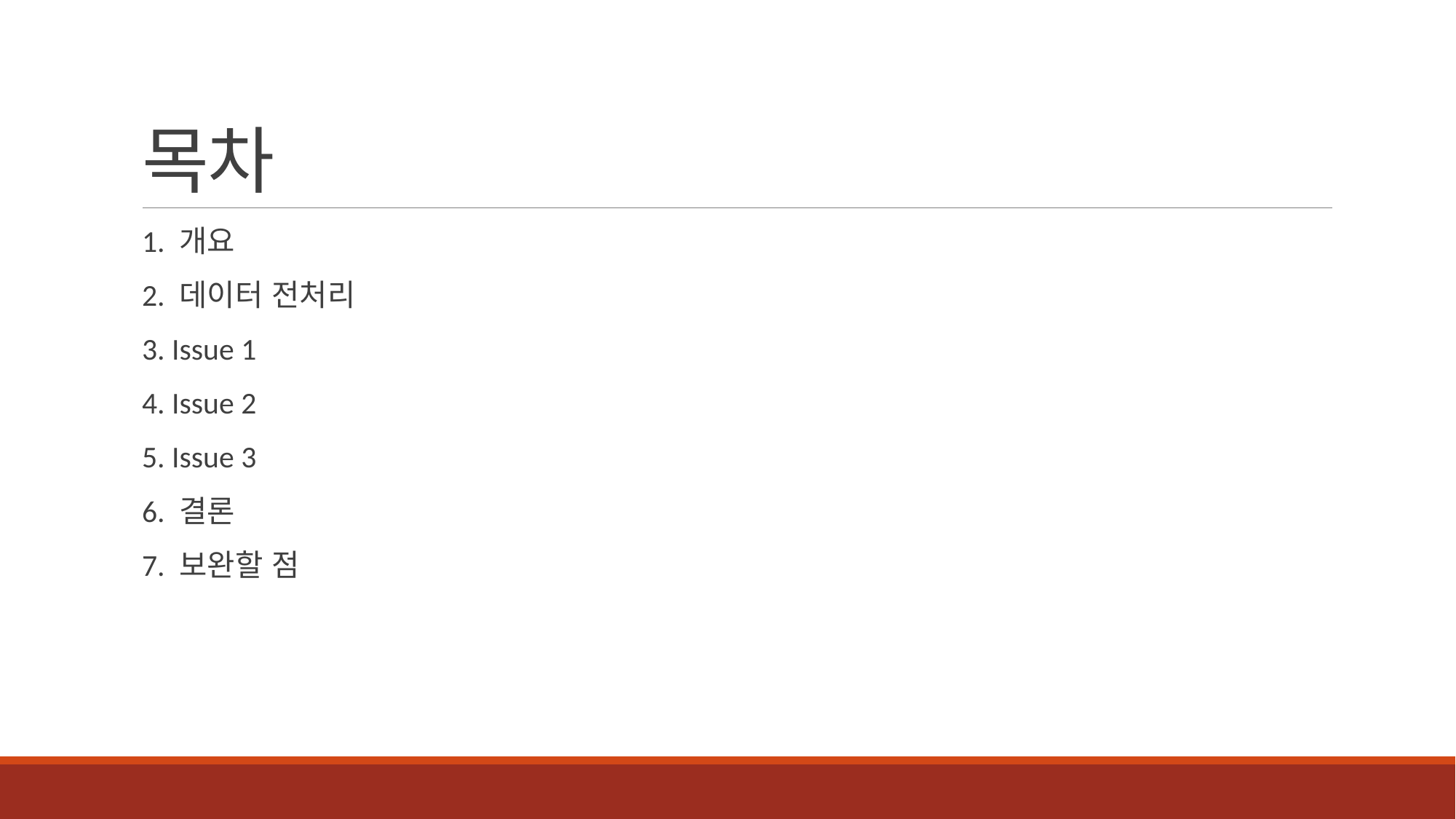

# 목차
1. 개요
2. 데이터 전처리
3. Issue 1
4. Issue 2
5. Issue 3
6. 결론
7. 보완할 점